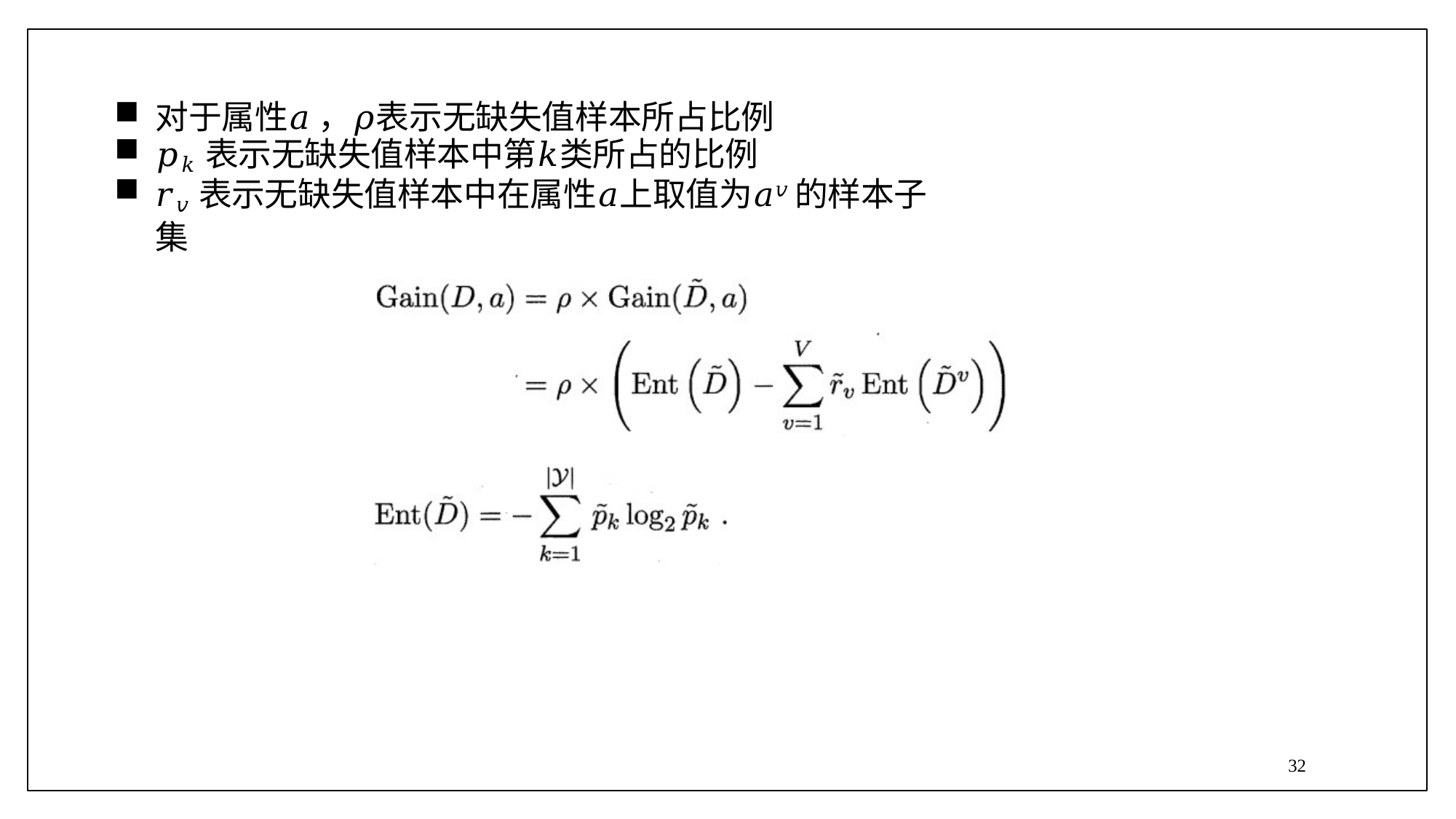

对于属性𝑎 ，𝜌表示无缺失值样本所占比例
𝑝𝑘表示无缺失值样本中第𝑘类所占的比例
𝑟𝑣表示无缺失值样本中在属性𝑎上取值为𝑎𝑣 的样本子集

32